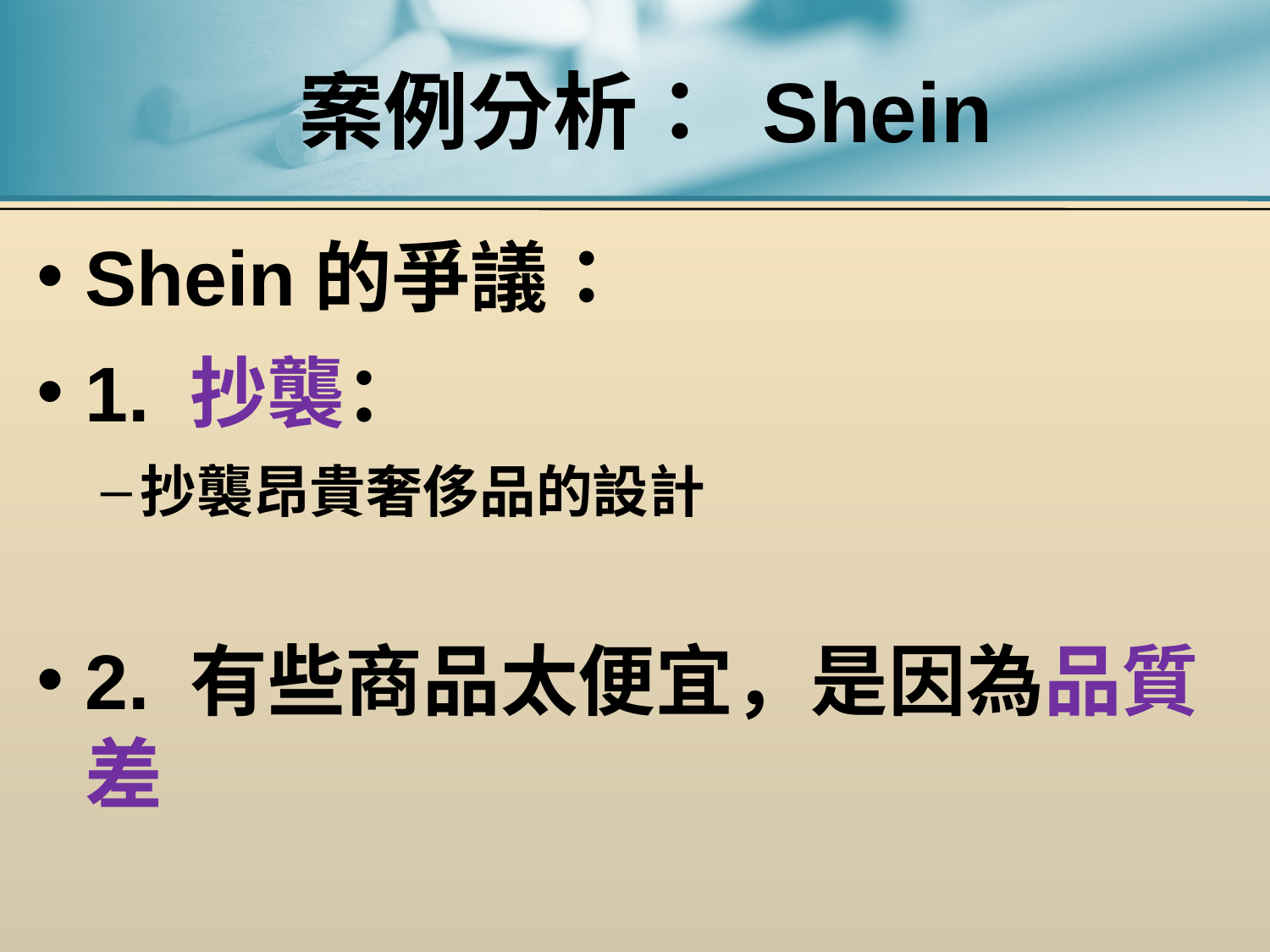

# 案例分析： Shein
Shein的爭議：
1. 抄襲：
抄襲昂貴奢侈品的設計

2. 有些商品太便宜，是因為品質差